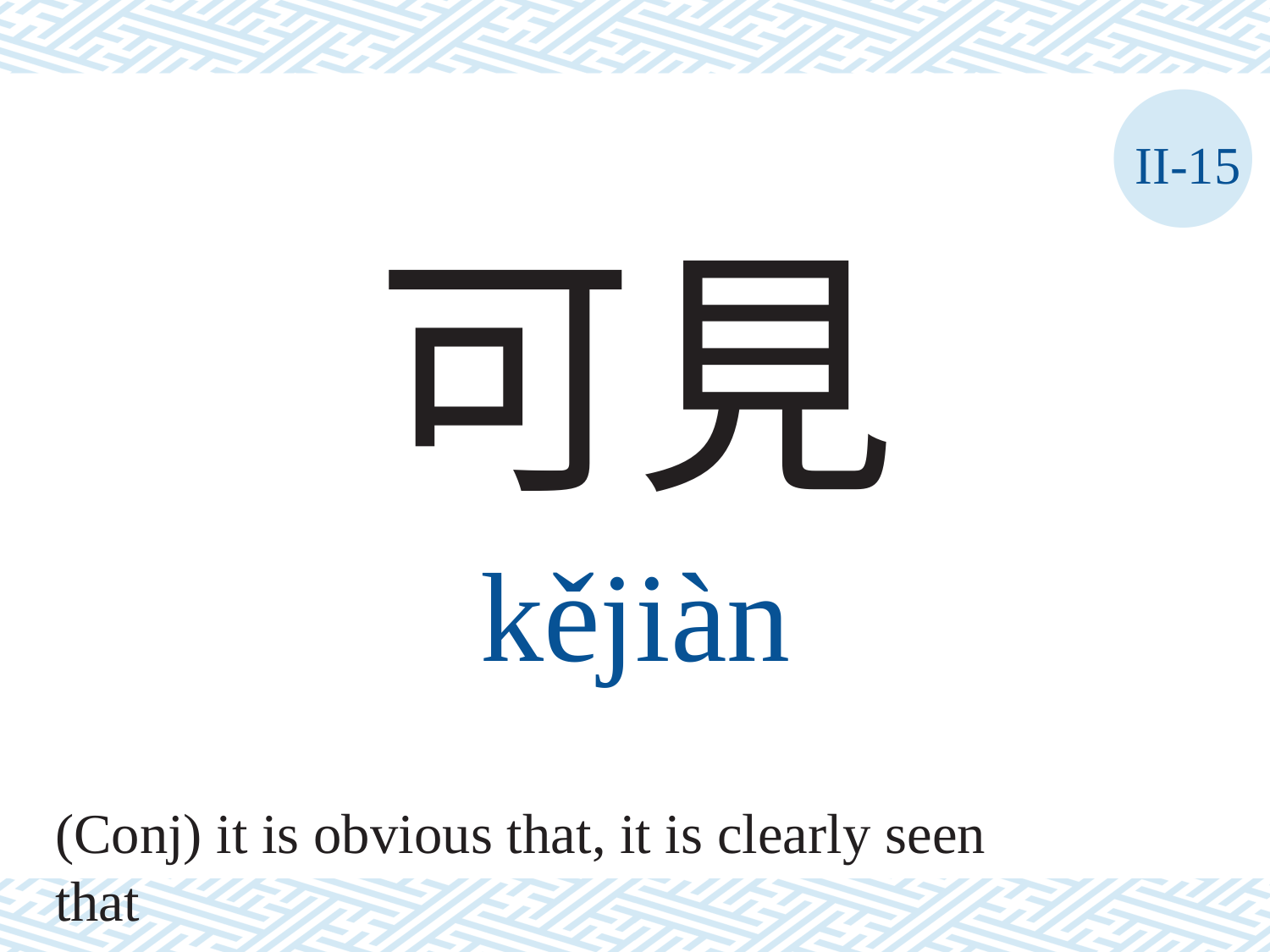

II-15
可見
kějiàn
(Conj) it is obvious that, it is clearly seen that